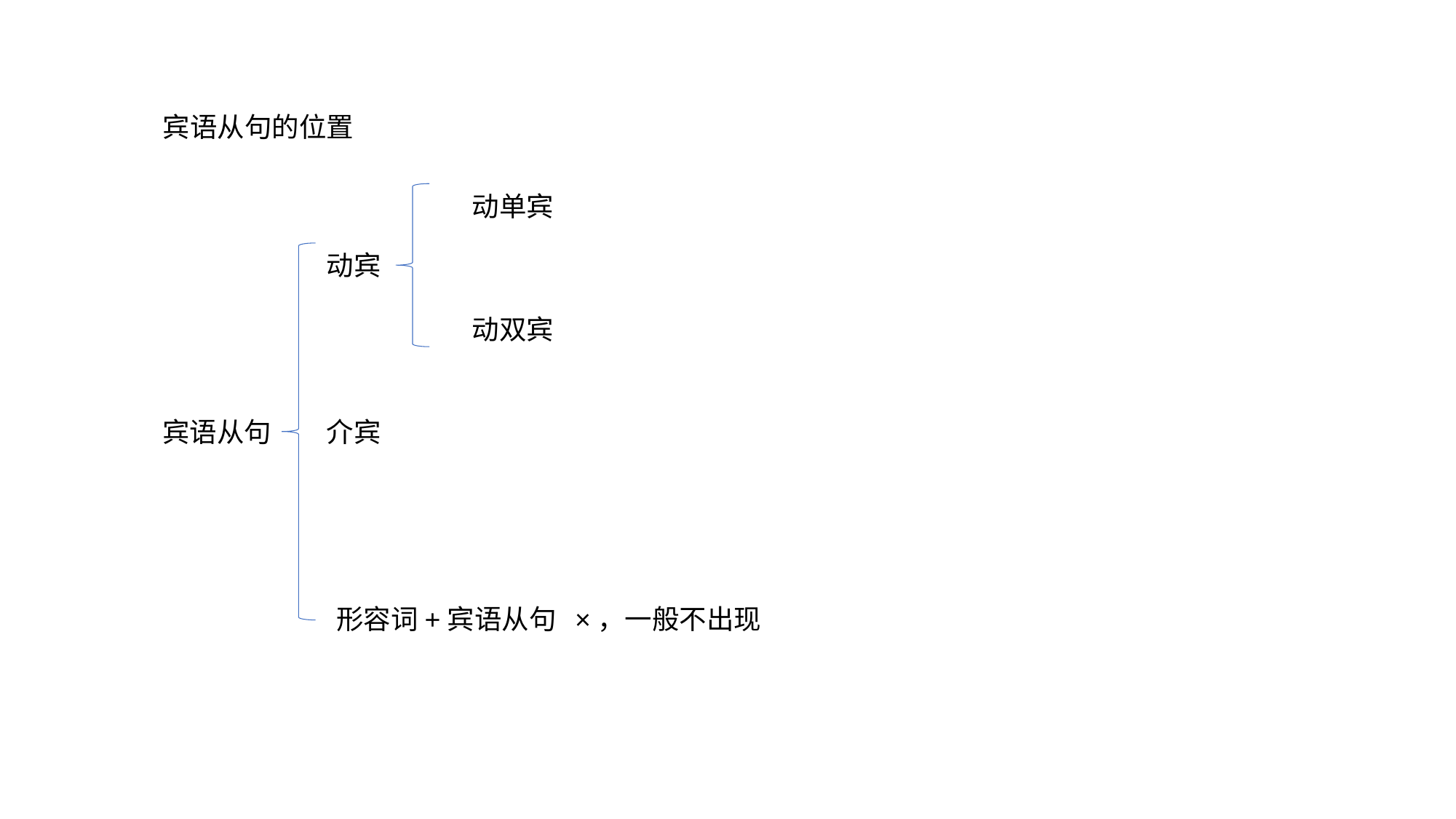

宾语从句的位置

动单宾

动宾
动双宾
宾语从句
介宾
形容词+宾语从句
×，一般不出现